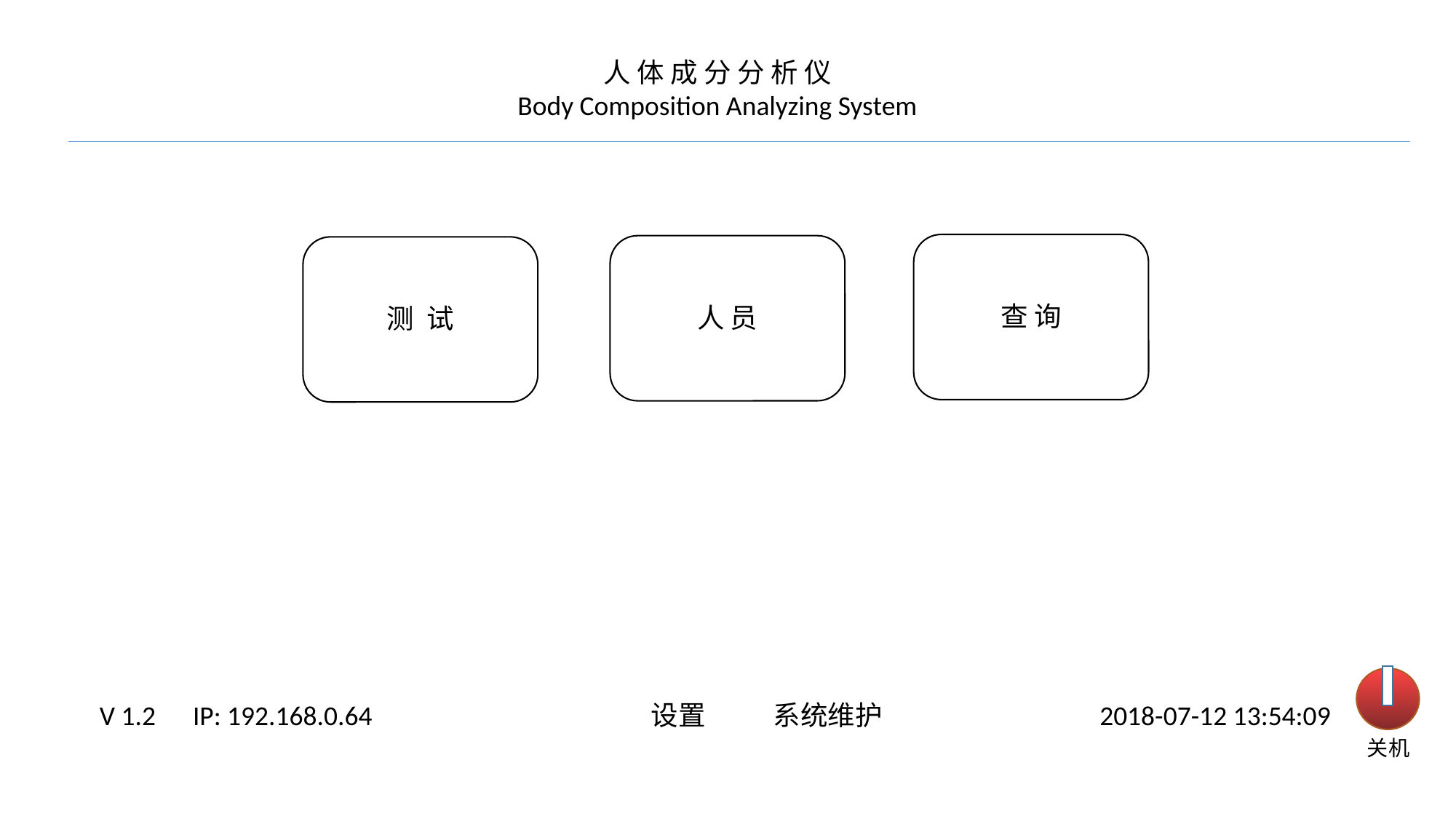

人 体 成 分 分 析 仪
Body Composition Analyzing System

查 询
人 员
测  试

V 1.2      IP: 192.168.0.64                                            设置           系统维护                                  2018-07-12 13:54:09
关机